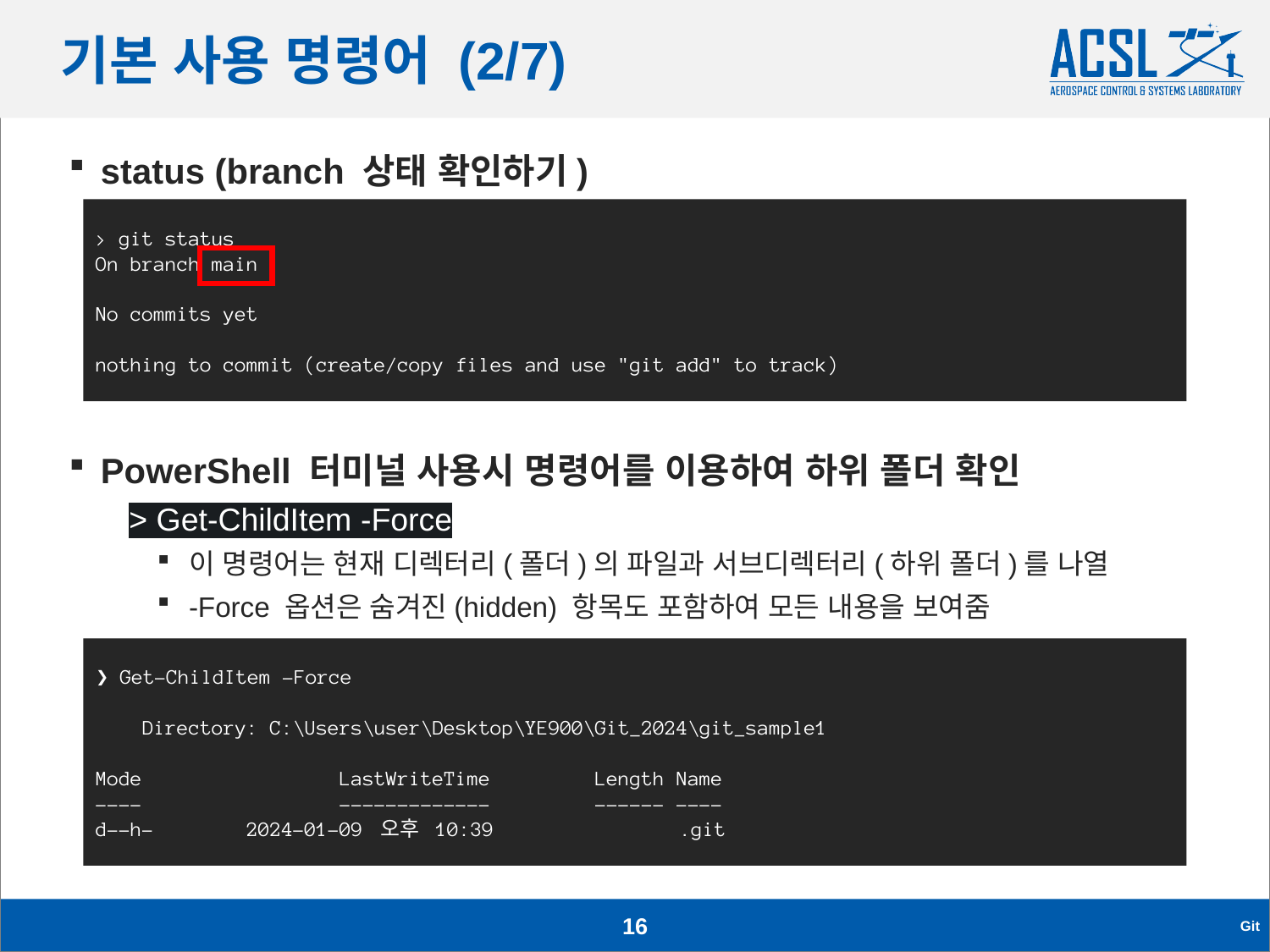

# 기본 사용 명령어 (2/7)
status (branch 상태 확인하기)

PowerShell 터미널 사용시 명령어를 이용하여 하위 폴더 확인
> Get-ChildItem -Force
이 명령어는 현재 디렉터리(폴더)의 파일과 서브디렉터리(하위 폴더)를 나열
-Force 옵션은 숨겨진(hidden) 항목도 포함하여 모든 내용을 보여줌
> git status
On branch main

No commits yet

nothing to commit (create/copy files and use "git add" to track)

❯ Get-ChildItem -Force

    Directory: C:\Users\user\Desktop\YE900\Git_2024\git_sample1

Mode                 LastWriteTime         Length Name
----                 -------------         ------ ----
d--h-        2024-01-09 오후 10:39                .git
16
Git